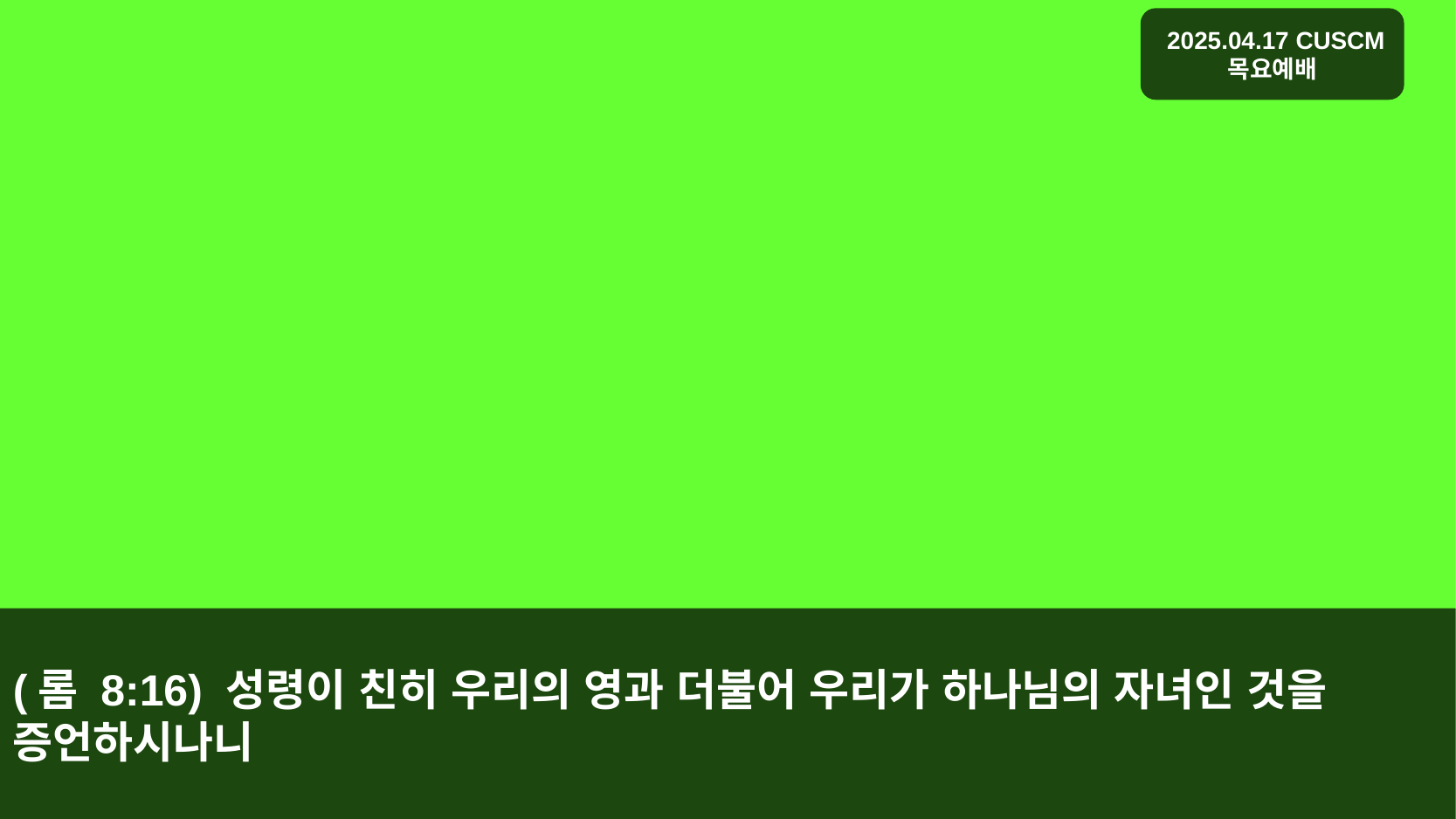

# (롬 8:16) 성령이 친히 우리의 영과 더불어 우리가 하나님의 자녀인 것을 증언하시나니